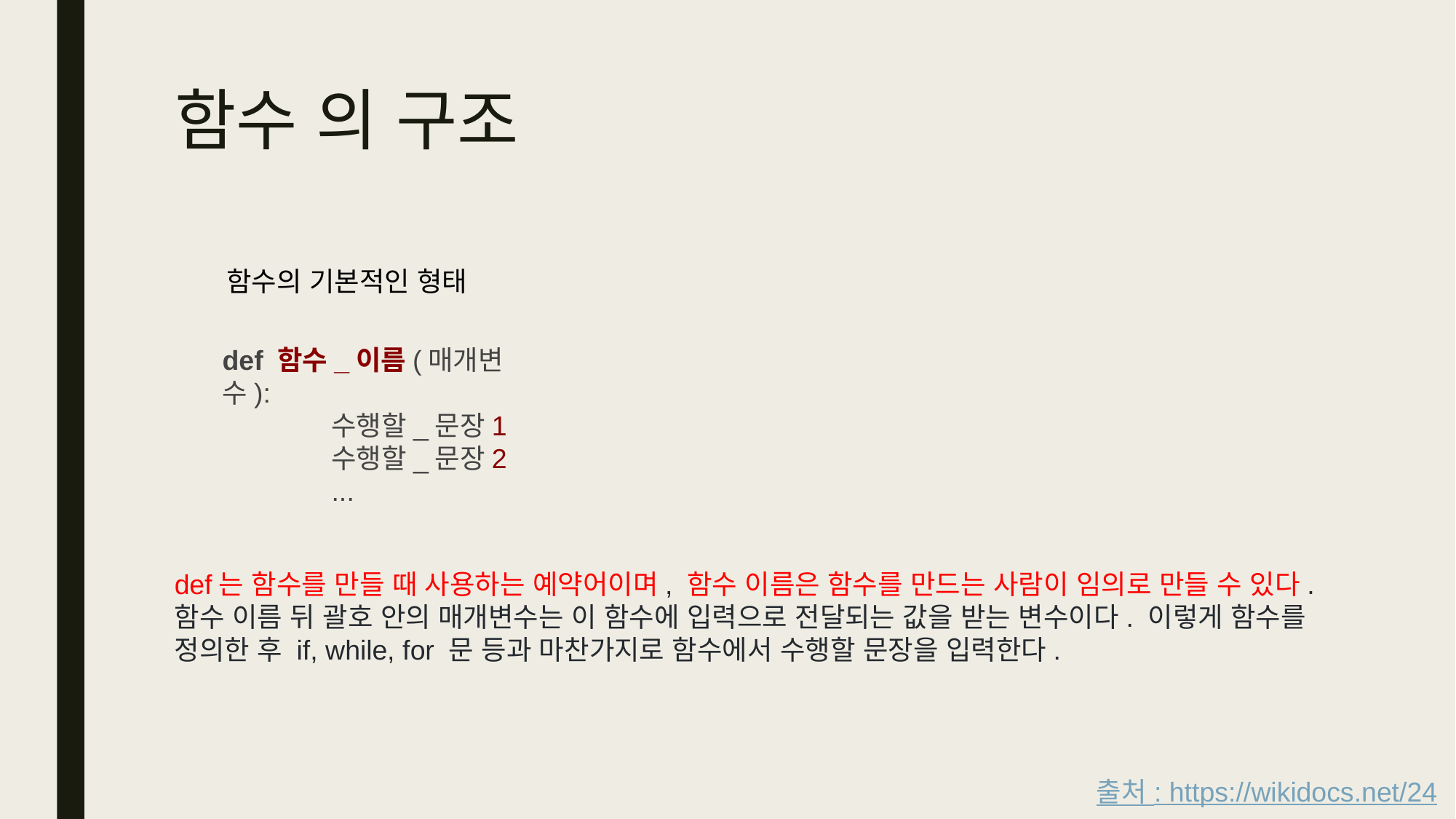

# 함수 의 구조
함수의 기본적인 형태
def 함수_이름(매개변수):
	수행할_문장1
	수행할_문장2
	...
def는 함수를 만들 때 사용하는 예약어이며, 함수 이름은 함수를 만드는 사람이 임의로 만들 수 있다. 함수 이름 뒤 괄호 안의 매개변수는 이 함수에 입력으로 전달되는 값을 받는 변수이다. 이렇게 함수를 정의한 후 if, while, for 문 등과 마찬가지로 함수에서 수행할 문장을 입력한다.
출처 : https://wikidocs.net/24